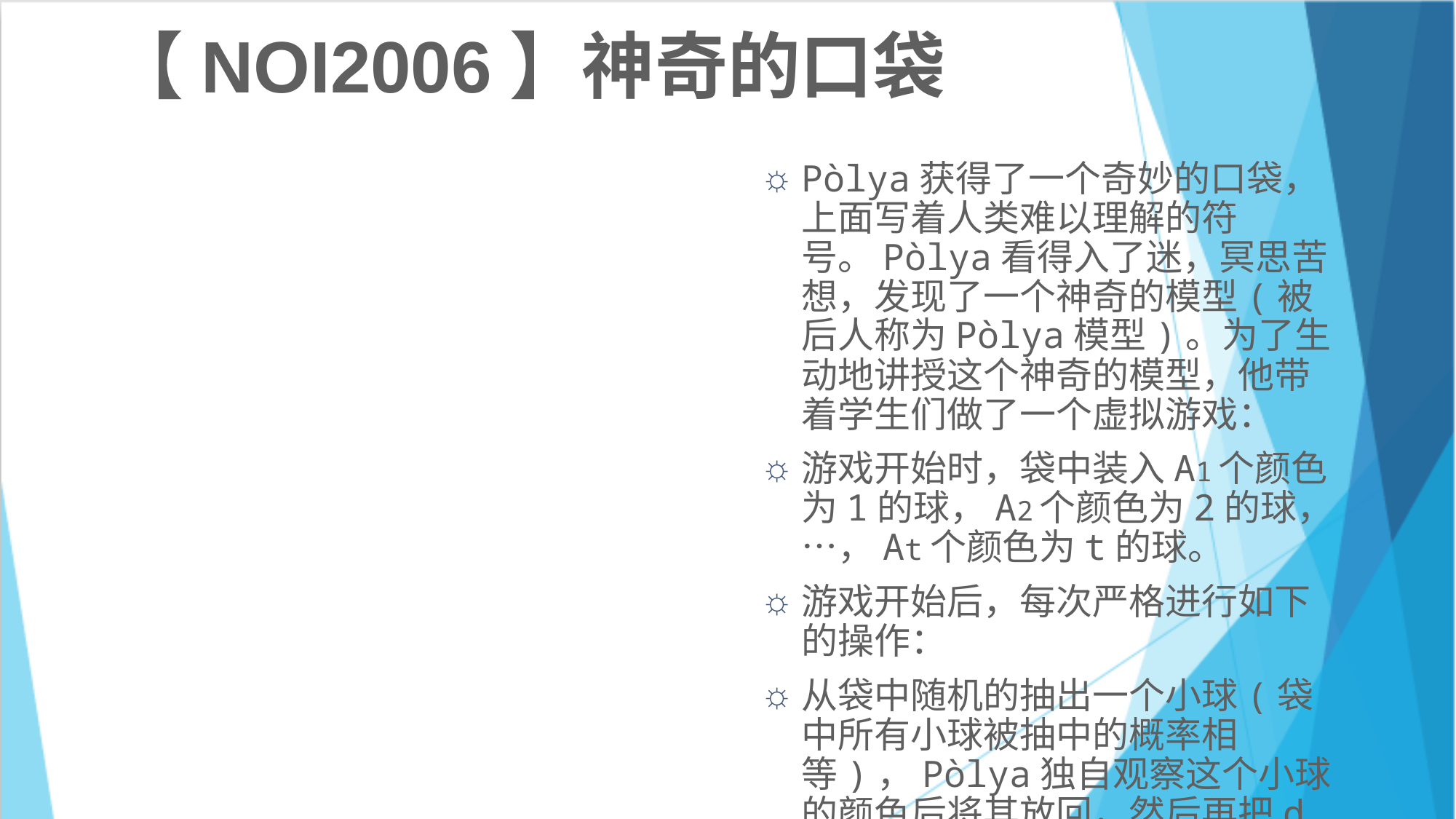

【NOI2006】神奇的口袋
Pòlya获得了一个奇妙的口袋，上面写着人类难以理解的符号。Pòlya看得入了迷，冥思苦想，发现了一个神奇的模型(被后人称为Pòlya模型)。为了生动地讲授这个神奇的模型，他带着学生们做了一个虚拟游戏：
游戏开始时，袋中装入A1个颜色为1的球，A2个颜色为2的球，…，At个颜色为t的球。
游戏开始后，每次严格进行如下的操作：
从袋中随机的抽出一个小球(袋中所有小球被抽中的概率相等)，Pòlya独自观察这个小球的颜色后将其放回，然后再把d个与其颜色相同的小球放到口袋中。
设ci表示第i次抽出的小球的颜色，一个游戏过程将会产生一个颜色序列(c1,c2,…,cn,…)。